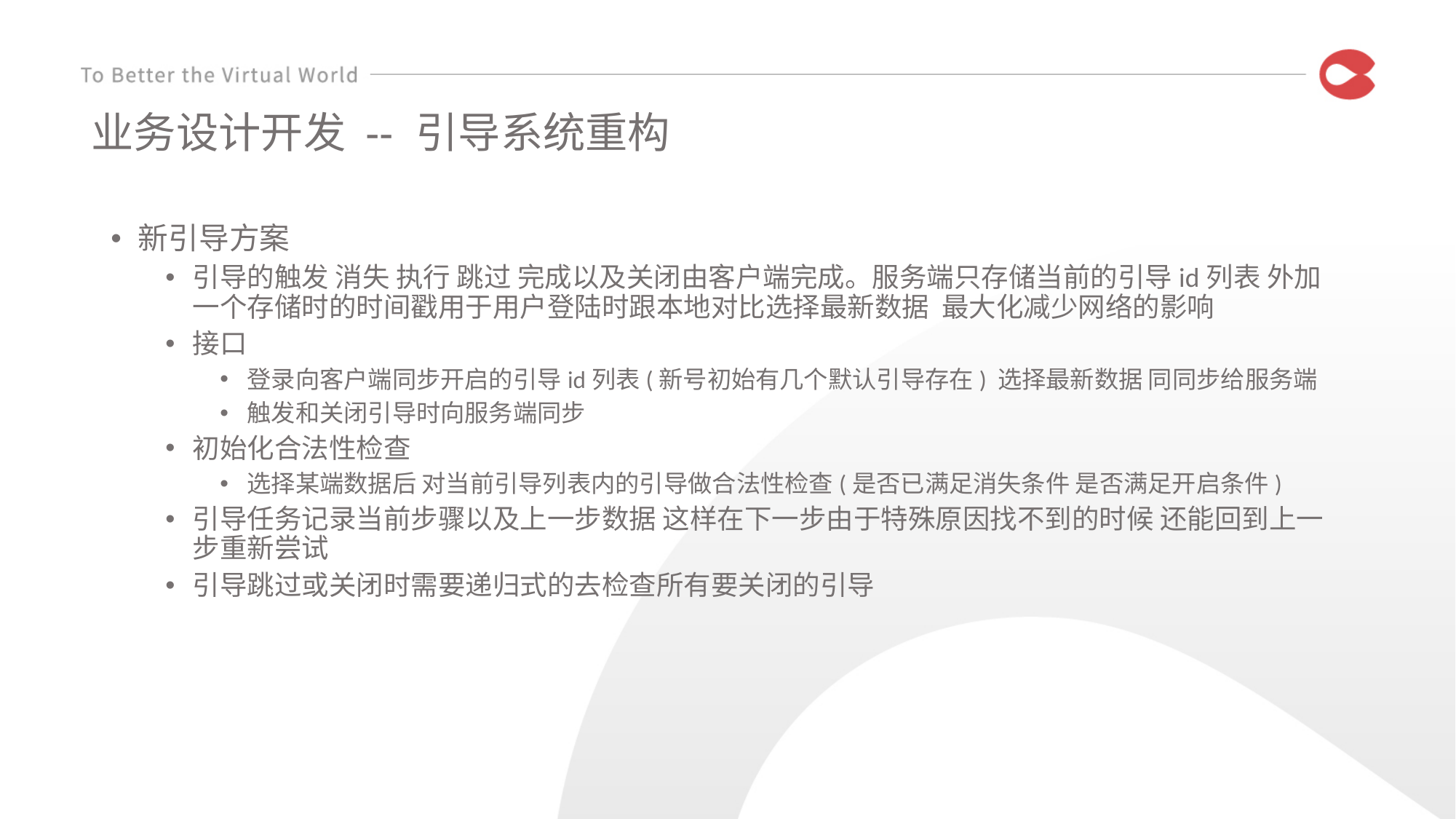

# 业务设计开发 -- 引导系统重构
新引导方案
引导的触发 消失 执行 跳过 完成以及关闭由客户端完成。服务端只存储当前的引导id列表 外加一个存储时的时间戳用于用户登陆时跟本地对比选择最新数据  最大化减少网络的影响
接口
登录向客户端同步开启的引导id列表(新号初始有几个默认引导存在) 选择最新数据 同同步给服务端
触发和关闭引导时向服务端同步
初始化合法性检查
选择某端数据后 对当前引导列表内的引导做合法性检查(是否已满足消失条件 是否满足开启条件)
引导任务记录当前步骤以及上一步数据 这样在下一步由于特殊原因找不到的时候 还能回到上一步重新尝试
引导跳过或关闭时需要递归式的去检查所有要关闭的引导